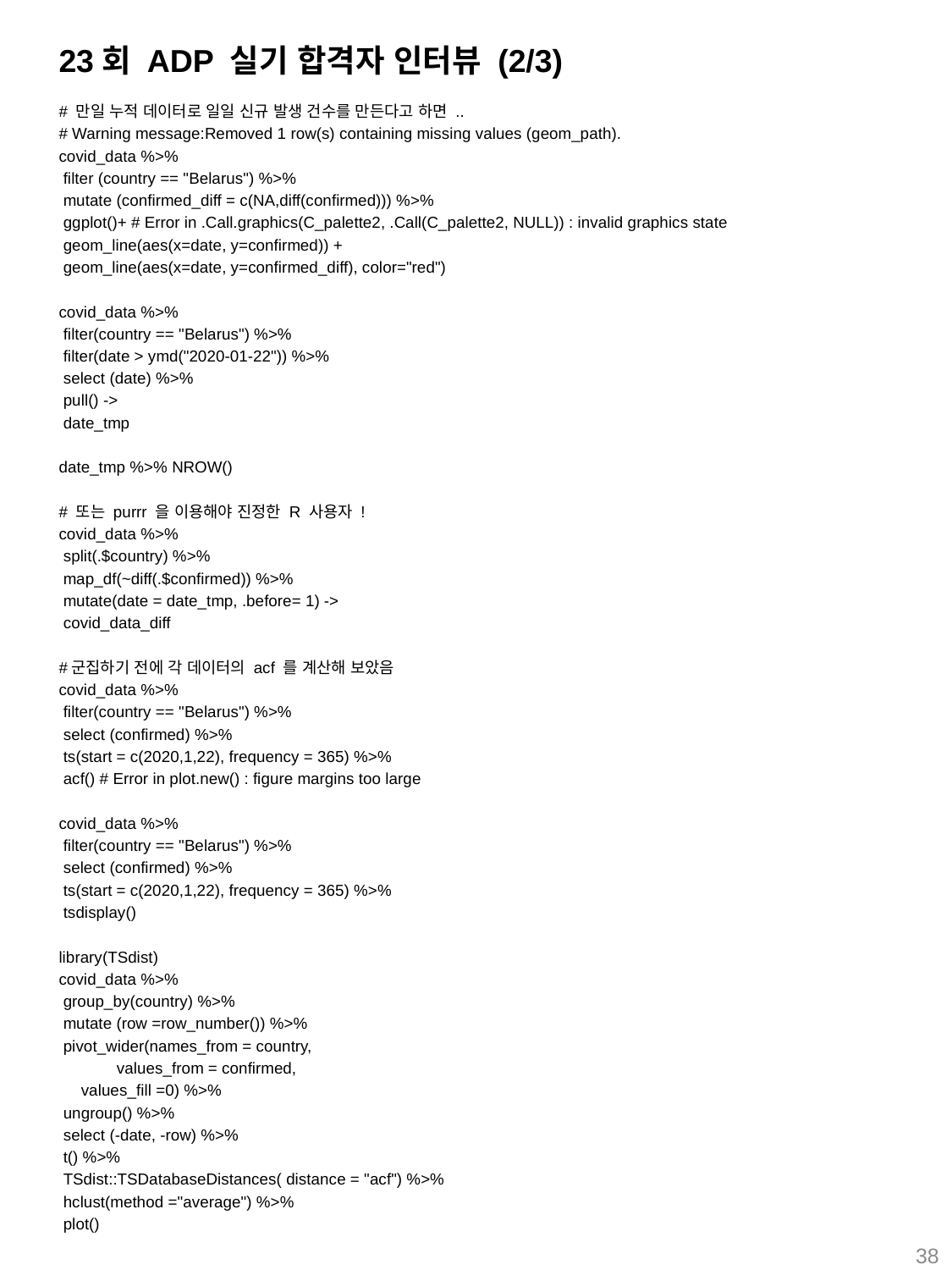

# 23회 ADP 실기 합격자 인터뷰 (2/3)
# 만일 누적 데이터로 일일 신규 발생 건수를 만든다고 하면 ..
# Warning message:Removed 1 row(s) containing missing values (geom_path).
covid_data %>%
 filter (country == "Belarus") %>%
 mutate (confirmed_diff = c(NA,diff(confirmed))) %>%
 ggplot()+ # Error in .Call.graphics(C_palette2, .Call(C_palette2, NULL)) : invalid graphics state
 geom_line(aes(x=date, y=confirmed)) +
 geom_line(aes(x=date, y=confirmed_diff), color="red")

covid_data %>%
 filter(country == "Belarus") %>%
 filter(date > ymd("2020-01-22")) %>%
 select (date) %>%
 pull() ->
 date_tmp

date_tmp %>% NROW()

# 또는 purrr 을 이용해야 진정한 R 사용자 !
covid_data %>%
 split(.$country) %>%
 map_df(~diff(.$confirmed)) %>%
 mutate(date = date_tmp, .before= 1) ->
 covid_data_diff

#군집하기 전에 각 데이터의 acf 를 계산해 보았음
covid_data %>%
 filter(country == "Belarus") %>%
 select (confirmed) %>%
 ts(start = c(2020,1,22), frequency = 365) %>%
 acf() # Error in plot.new() : figure margins too large

covid_data %>%
 filter(country == "Belarus") %>%
 select (confirmed) %>%
 ts(start = c(2020,1,22), frequency = 365) %>%
 tsdisplay()

library(TSdist)
covid_data %>%
 group_by(country) %>%
 mutate (row =row_number()) %>%
 pivot_wider(names_from = country,
             values_from = confirmed,
     values_fill =0) %>%
 ungroup() %>%
 select (-date, -row) %>%
 t() %>%
 TSdist::TSDatabaseDistances( distance = "acf") %>%
 hclust(method ="average") %>%
 plot()
38